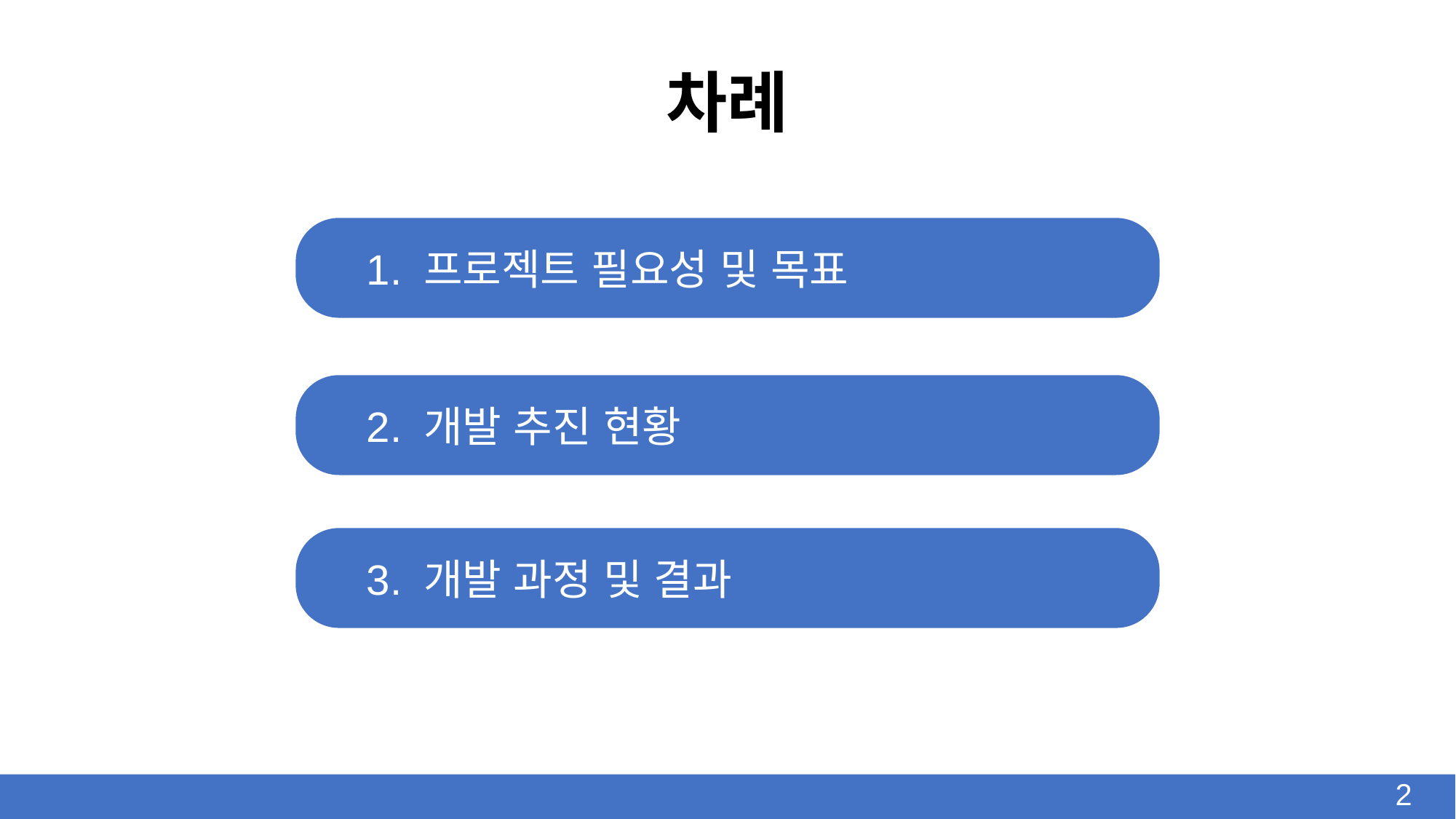

차례

    1. 프로젝트 필요성 및 목표
    2. 개발 추진 현황
    3. 개발 과정 및 결과

2